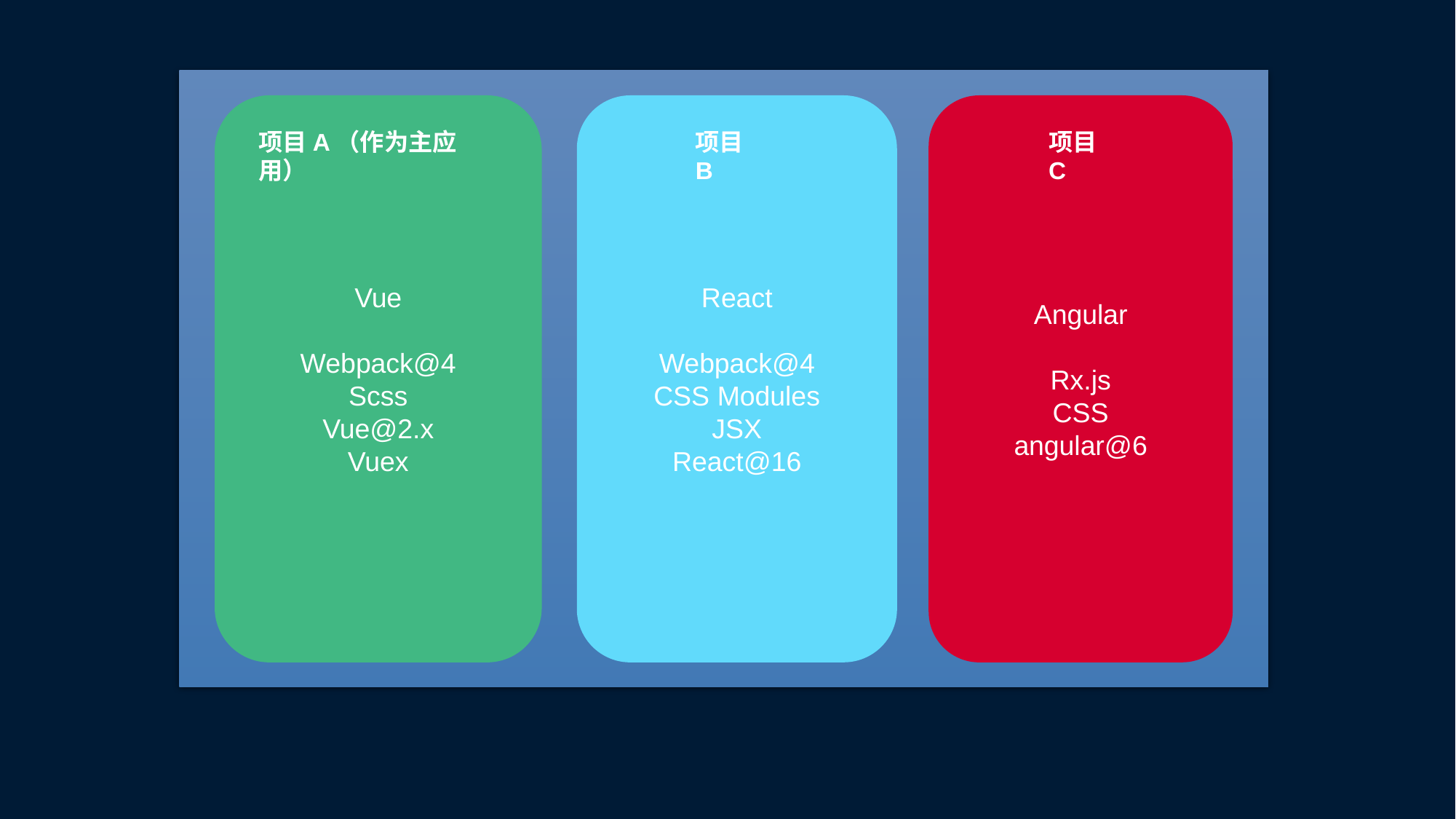

Vue

Webpack@4
Scss
Vue@2.x
Vuex
React

Webpack@4
CSS Modules
JSX
React@16
Angular

Rx.js
CSS
angular@6
项目A（作为主应用）
项目B
项目C